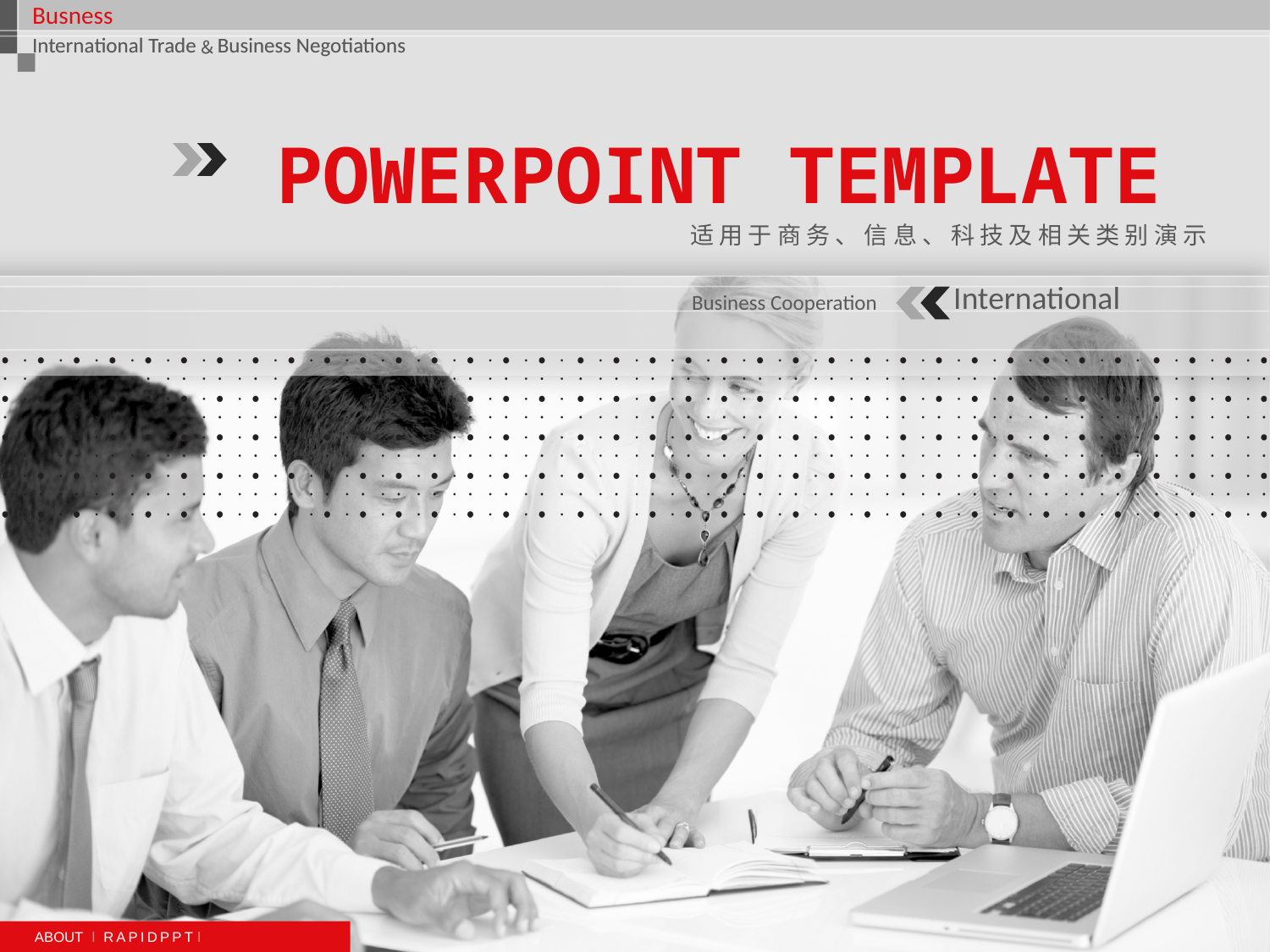

POWERPOINT TEMPLATE

适用于商务、信息、科技及相关类别演示
International
Business Cooperation

ABOUT     RAPIDPPT